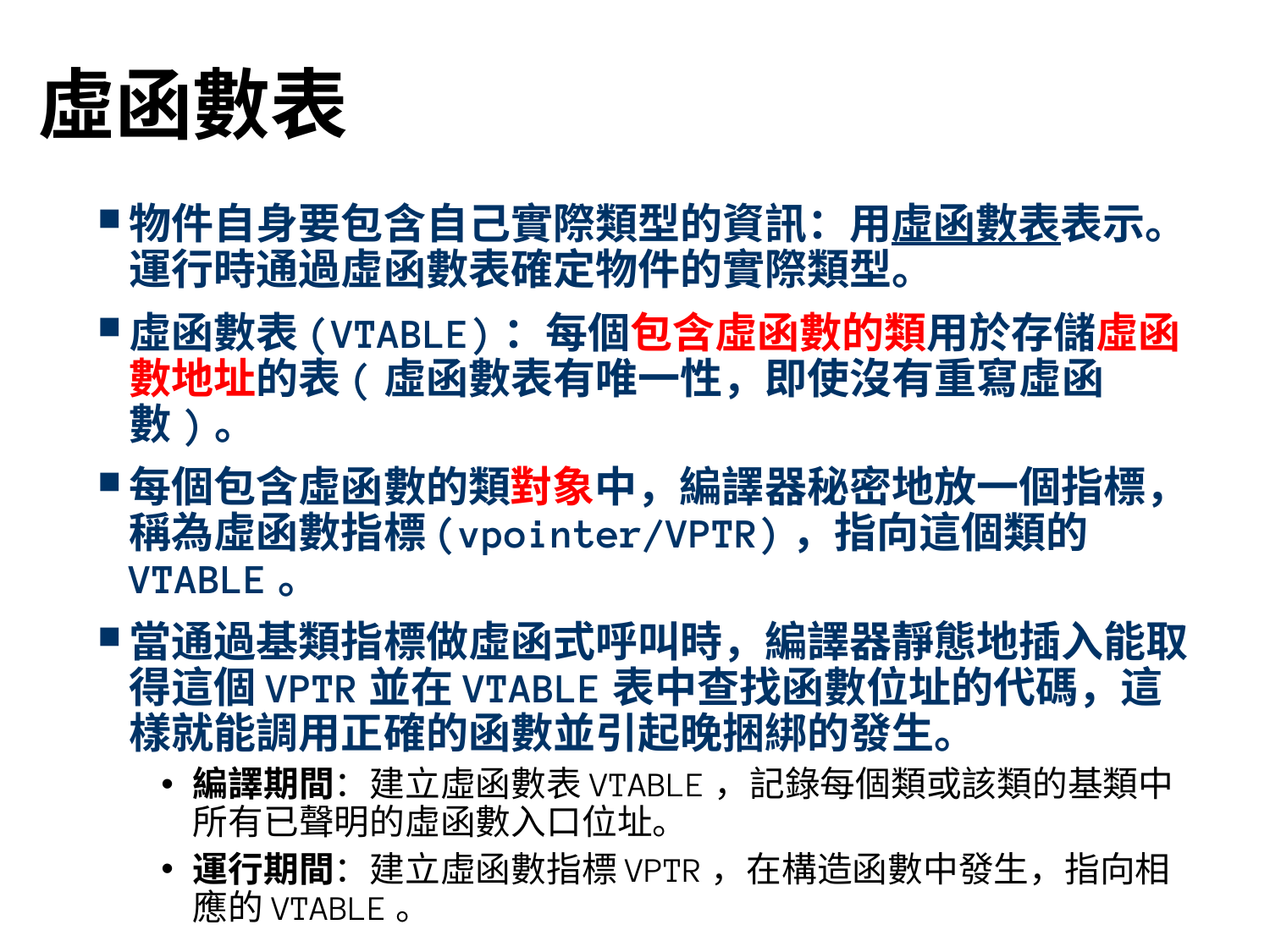

# 虛函數表
物件自身要包含自己實際類型的資訊：用虛函數表表示。運行時通過虛函數表確定物件的實際類型。
虛函數表(VTABLE)：每個包含虛函數的類用於存儲虛函數地址的表(虛函數表有唯一性，即使沒有重寫虛函數)。
每個包含虛函數的類對象中，編譯器秘密地放一個指標，稱為虛函數指標(vpointer/VPTR)，指向這個類的VTABLE。
當通過基類指標做虛函式呼叫時，編譯器靜態地插入能取得這個VPTR並在VTABLE表中查找函數位址的代碼，這樣就能調用正確的函數並引起晚捆綁的發生。
編譯期間：建立虛函數表VTABLE，記錄每個類或該類的基類中所有已聲明的虛函數入口位址。
運行期間：建立虛函數指標VPTR，在構造函數中發生，指向相應的VTABLE。